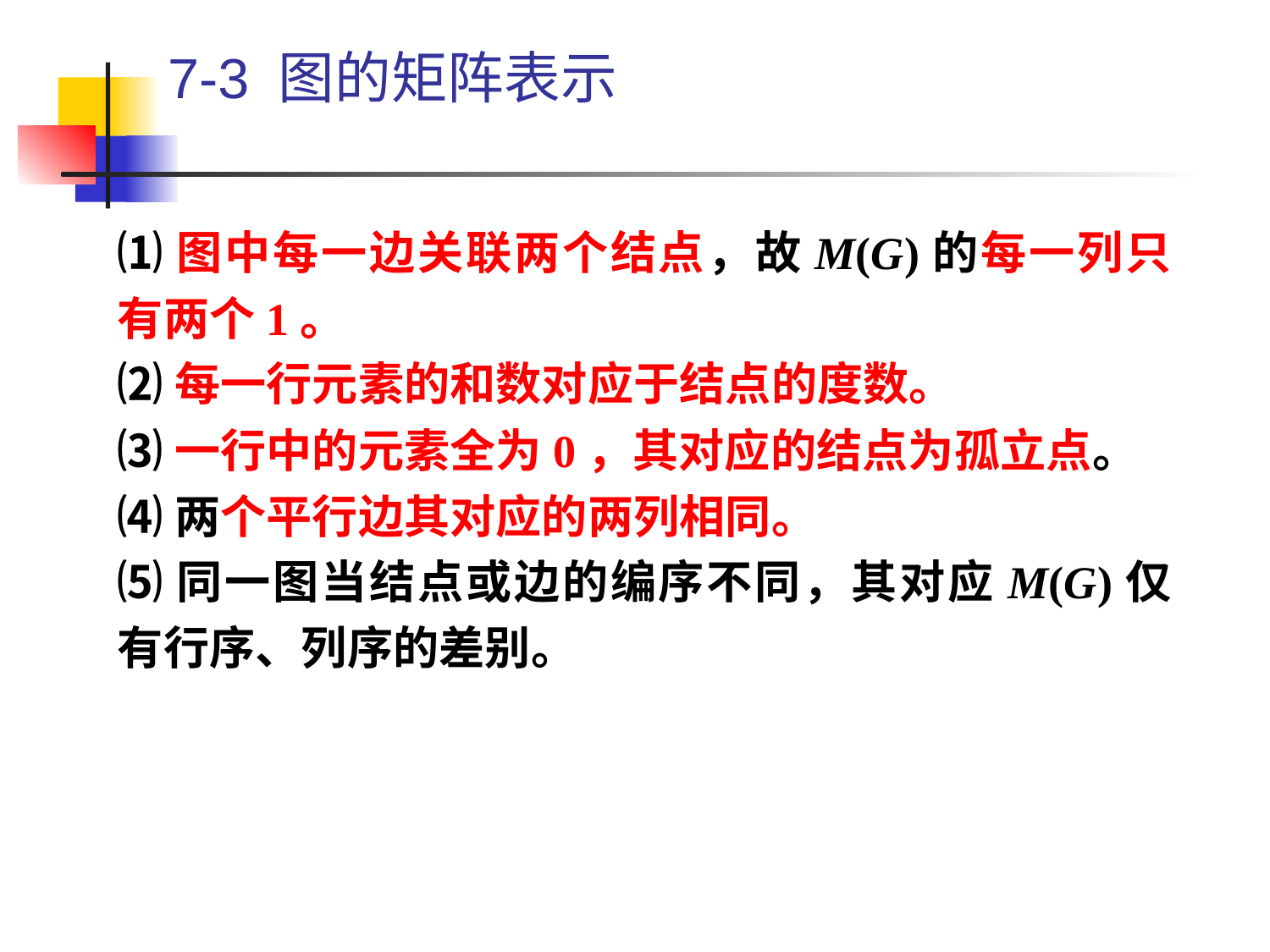

# 7-3 图的矩阵表示
⑴图中每一边关联两个结点，故M(G)的每一列只有两个1。
⑵每一行元素的和数对应于结点的度数。
⑶一行中的元素全为0，其对应的结点为孤立点。
⑷两个平行边其对应的两列相同。
⑸同一图当结点或边的编序不同，其对应M(G)仅有行序、列序的差别。